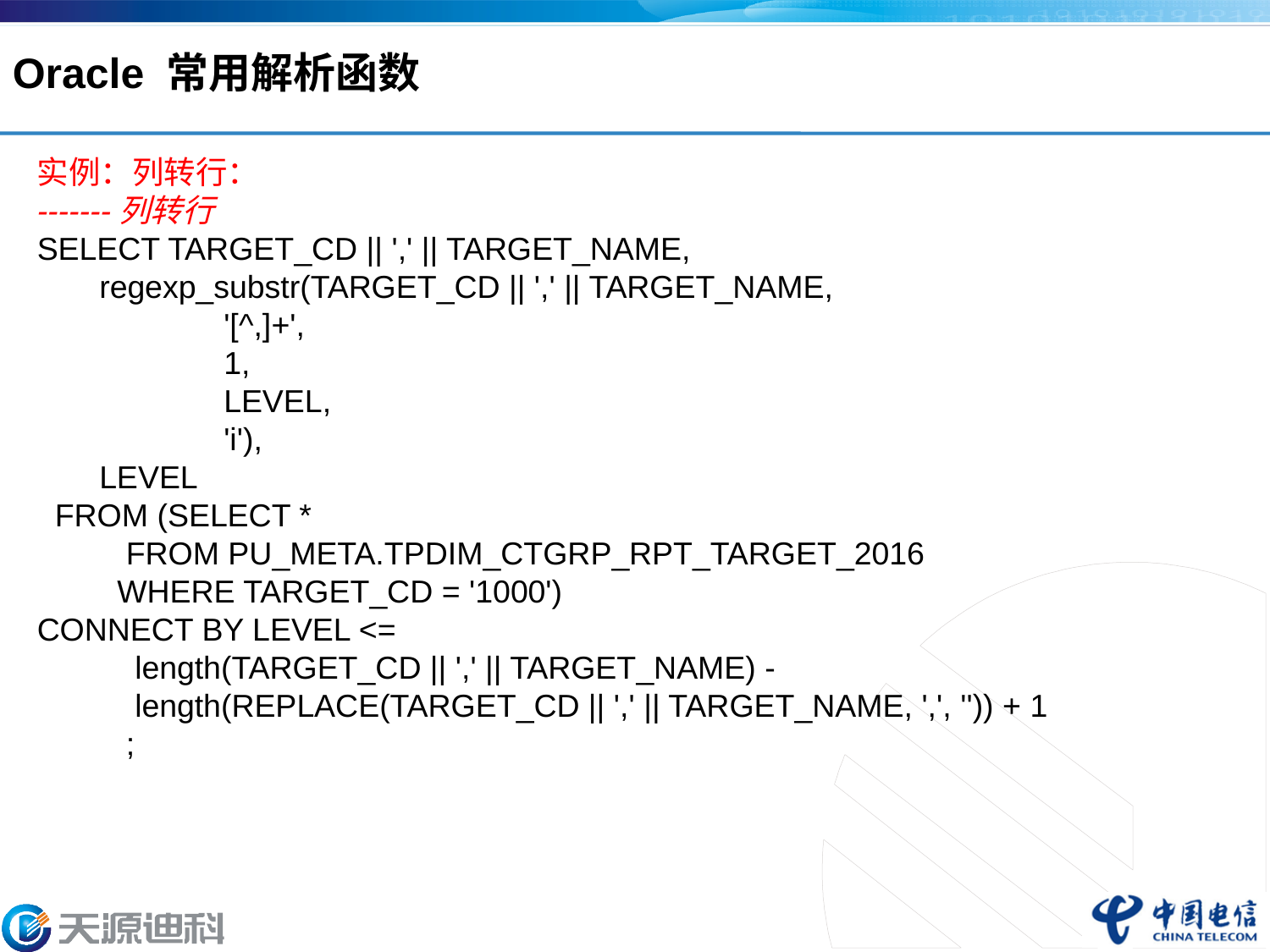

Oracle 常用解析函数
实例：列转行：
-------列转行
SELECT TARGET_CD || ',' || TARGET_NAME,
       regexp_substr(TARGET_CD || ',' || TARGET_NAME,
                     '[^,]+',
                     1,
                     LEVEL,
                     'i'),
       LEVEL
  FROM (SELECT *
          FROM PU_META.TPDIM_CTGRP_RPT_TARGET_2016
         WHERE TARGET_CD = '1000')
CONNECT BY LEVEL <=
           length(TARGET_CD || ',' || TARGET_NAME) -
           length(REPLACE(TARGET_CD || ',' || TARGET_NAME, ',', '')) + 1
          ;